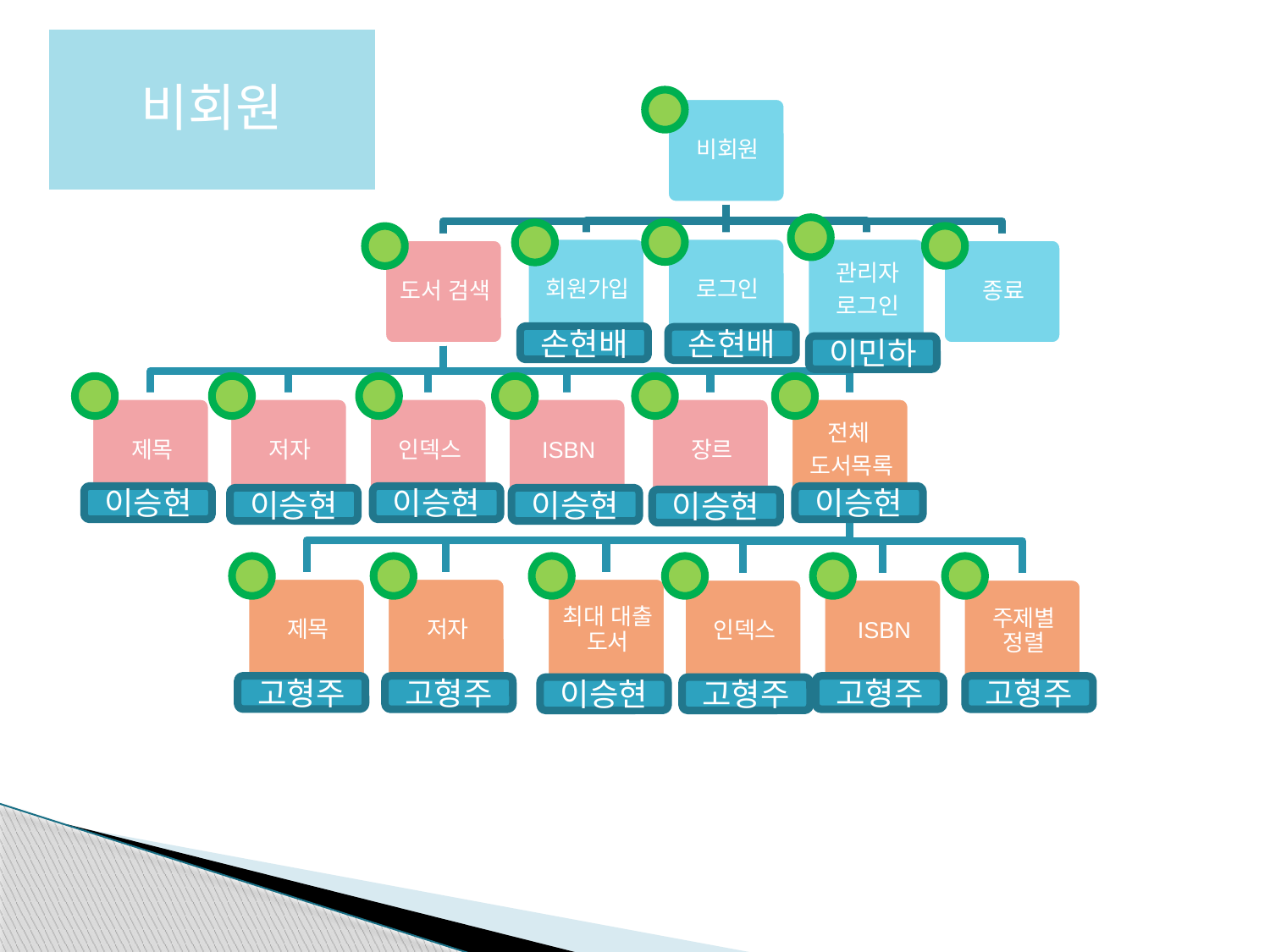

비회원
비회원
도서 검색
제목
저자
인덱스
ISBN
장르
전체
도서목록
제목
저자
인덱스
ISBN
주제별 정렬
최대 대출 도서
관리자
로그인
회원가입
로그인
종료

손현배
손현배
이민하

이승현
이승현
이승현
이승현
이승현
이승현

고형주
고형주
고형주
고형주
이승현
고형주